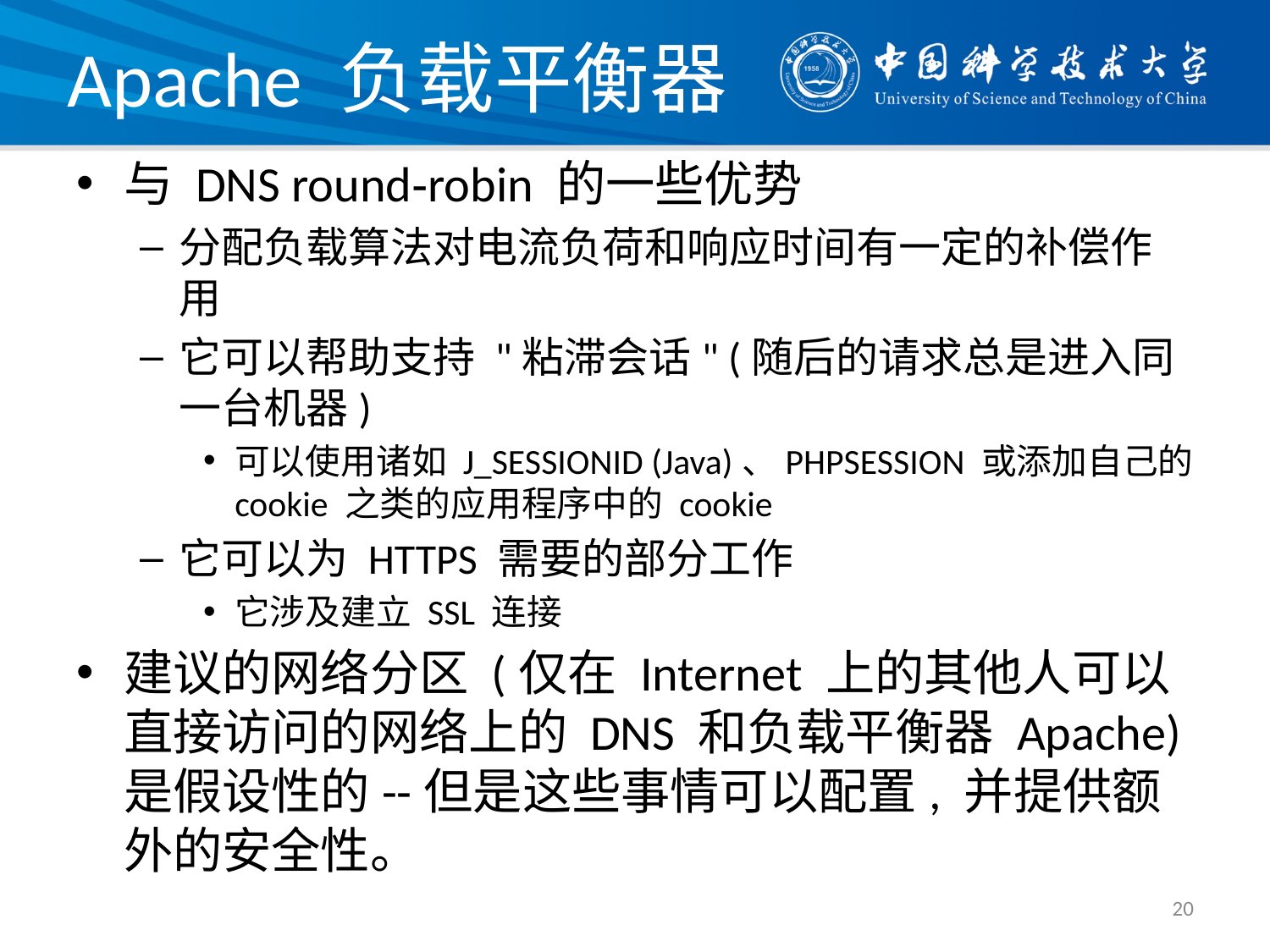

# Apache 负载平衡器
与 DNS round‐robin 的一些优势
分配负载算法对电流负荷和响应时间有一定的补偿作用
它可以帮助支持 "粘滞会话" (随后的请求总是进入同一台机器)
可以使用诸如 J_SESSIONID (Java)、PHPSESSION 或添加自己的 cookie 之类的应用程序中的 cookie
它可以为 HTTPS 需要的部分工作
它涉及建立 SSL 连接
建议的网络分区 (仅在 Internet 上的其他人可以直接访问的网络上的 DNS 和负载平衡器 Apache) 是假设性的--但是这些事情可以配置, 并提供额外的安全性。
20